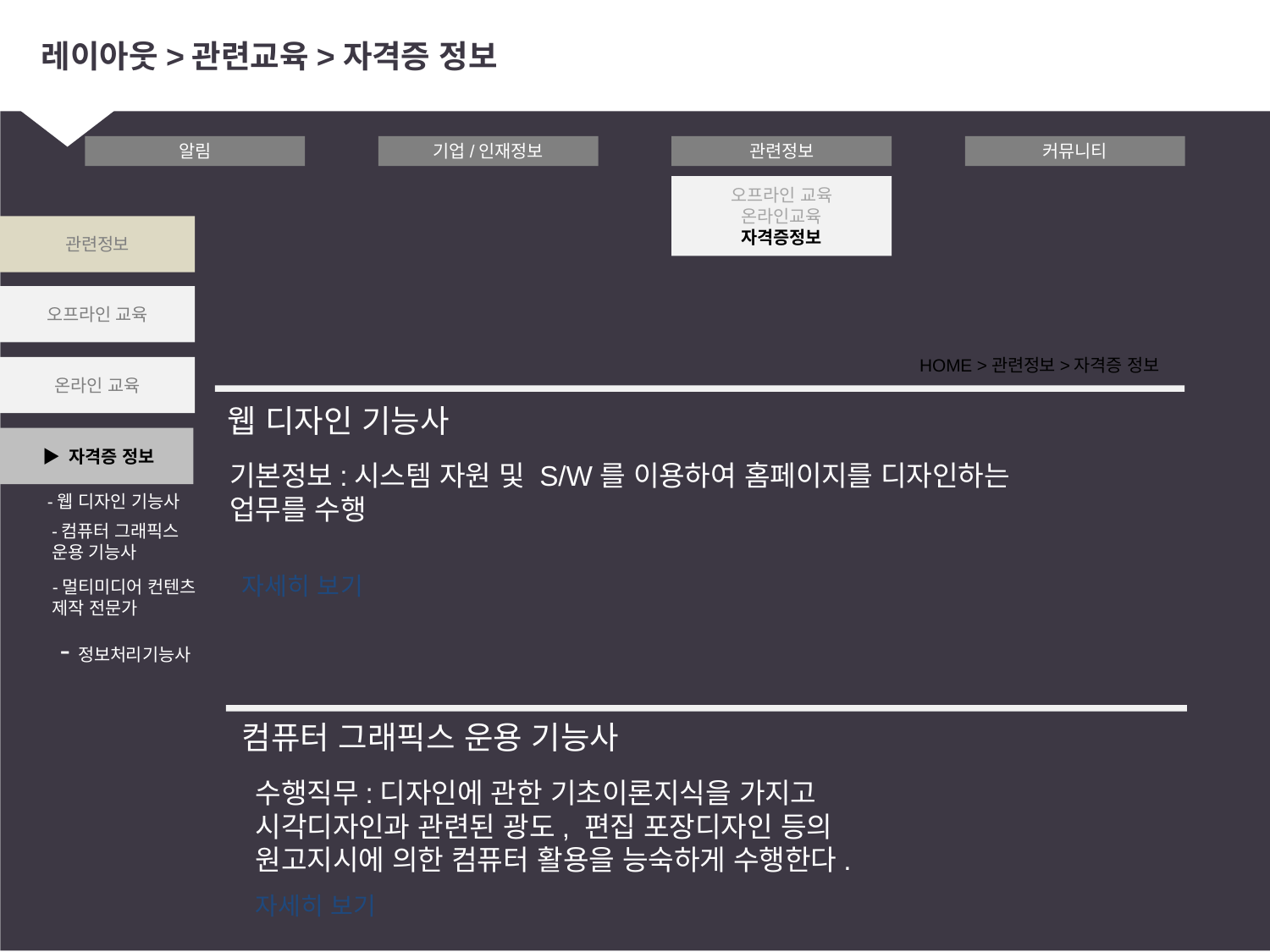

# 레이아웃>관련교육>자격증 정보
알림
기업/인재정보
관련정보
커뮤니티

오프라인 교육
온라인교육
자격증정보

관련정보
오프라인 교육
HOME >관련정보>자격증 정보
온라인 교육

웹 디자인 기능사
 ▶ 자격증 정보
기본정보:시스템 자원 및 S/W를 이용하여 홈페이지를 디자인하는 업무를 수행
-웹 디자인 기능사
-컴퓨터 그래픽스 운용 기능사
자세히 보기
-멀티미디어 컨텐츠 제작 전문가
-정보처리기능사

컴퓨터 그래픽스 운용 기능사
수행직무:디자인에 관한 기초이론지식을 가지고 시각디자인과 관련된 광도, 편집 포장디자인 등의 원고지시에 의한 컴퓨터 활용을 능숙하게 수행한다.
자세히 보기